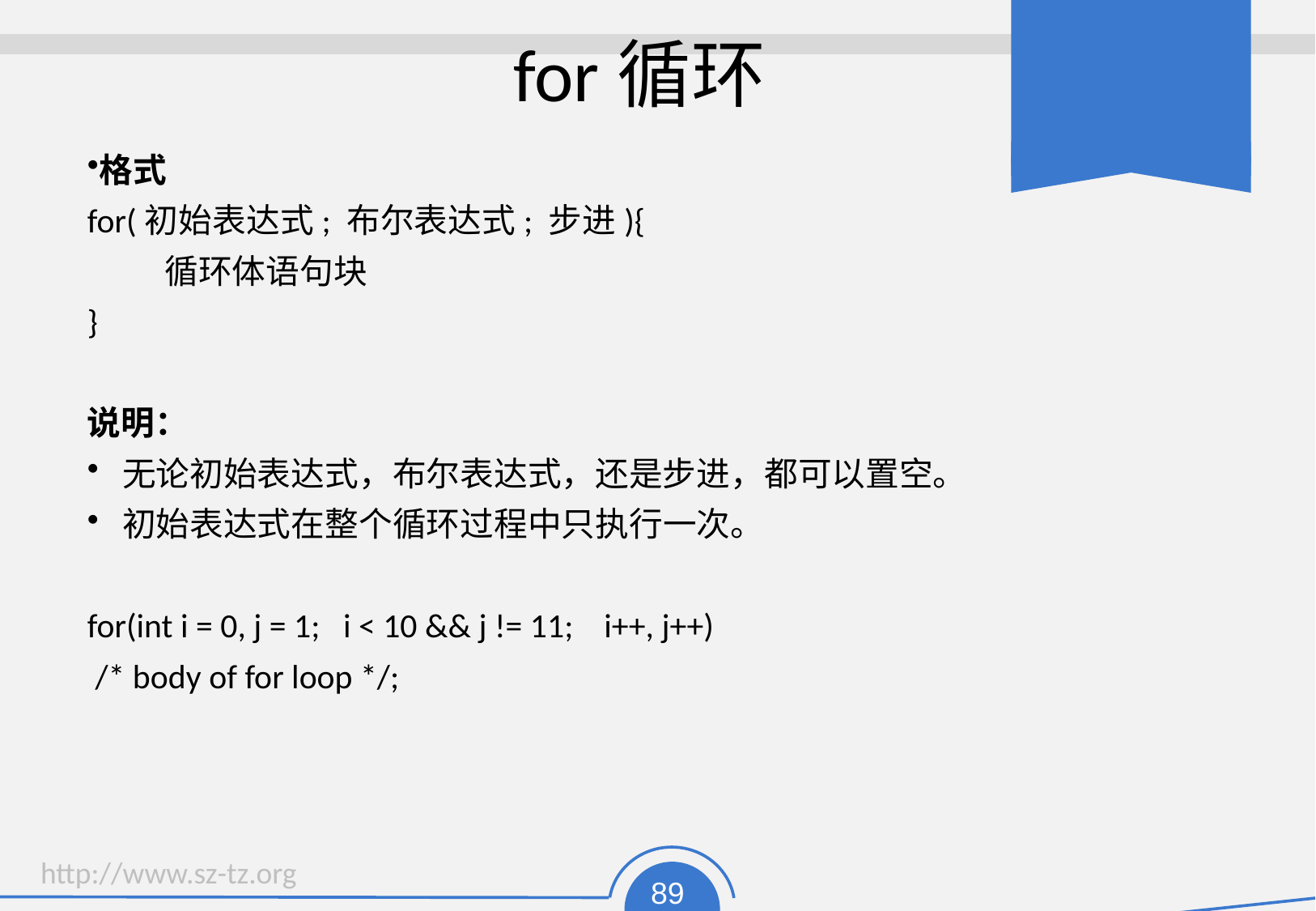

# for循环
格式
for(初始表达式; 布尔表达式; 步进){
         循环体语句块
}

说明：
  无论初始表达式，布尔表达式，还是步进，都可以置空。
  初始表达式在整个循环过程中只执行一次。
for(int i = 0, j = 1;   i < 10 && j != 11;    i++, j++)
 /* body of for loop */;